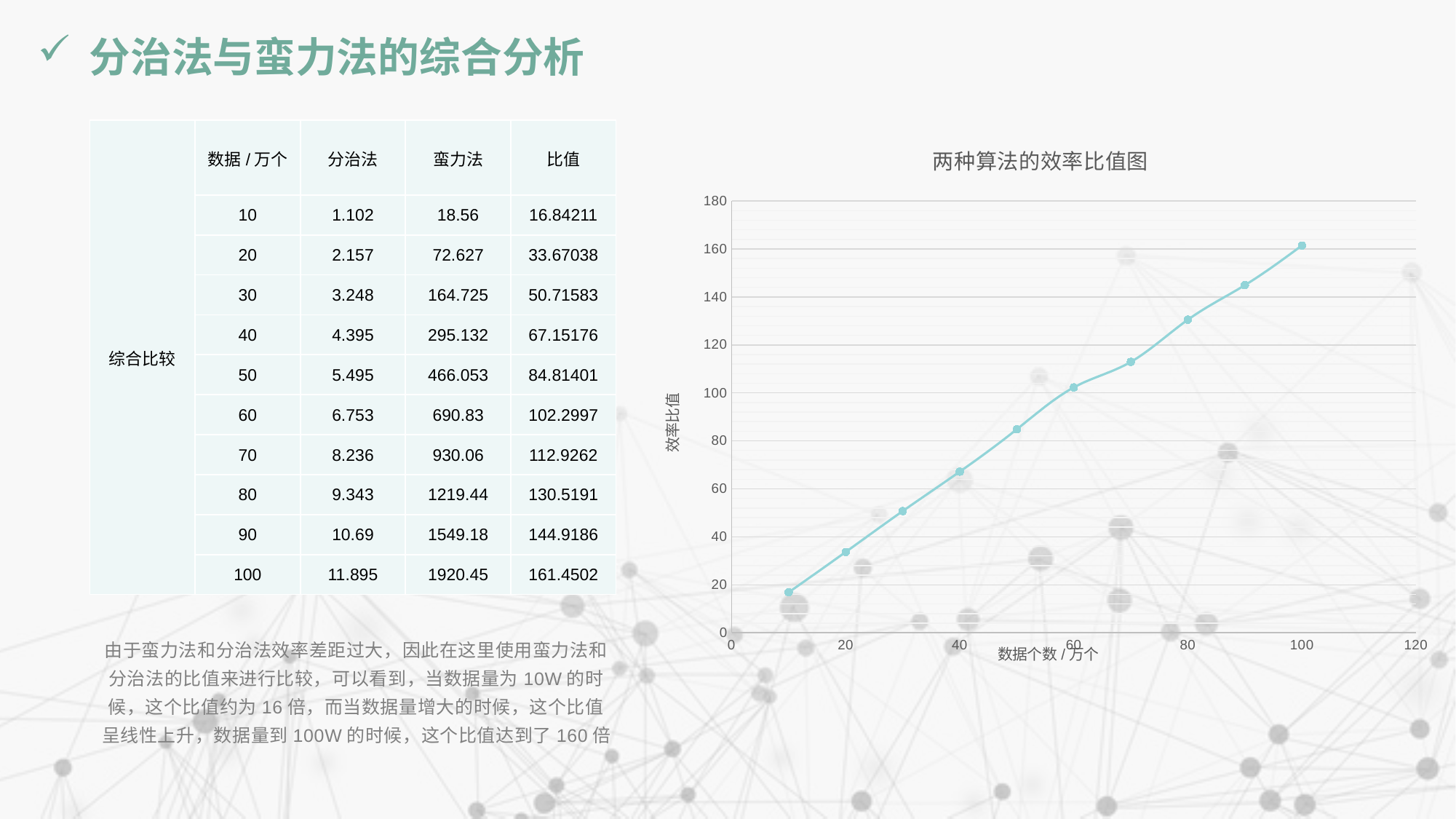

# 分治法与蛮力法的综合分析

### Chart: 两种算法的效率比值图

| Category |  |
|---|---|
| 综合比较 | 数据/万个 | 分治法 | 蛮力法 | 比值 |
| --- | --- | --- | --- | --- |
|  | 10 | 1.102 | 18.56 | 16.84211 |
|  | 20 | 2.157 | 72.627 | 33.67038 |
|  | 30 | 3.248 | 164.725 | 50.71583 |
|  | 40 | 4.395 | 295.132 | 67.15176 |
|  | 50 | 5.495 | 466.053 | 84.81401 |
|  | 60 | 6.753 | 690.83 | 102.2997 |
|  | 70 | 8.236 | 930.06 | 112.9262 |
|  | 80 | 9.343 | 1219.44 | 130.5191 |
|  | 90 | 10.69 | 1549.18 | 144.9186 |
|  | 100 | 11.895 | 1920.45 | 161.4502 |
由于蛮力法和分治法效率差距过大，因此在这里使用蛮力法和分治法的比值来进行比较，可以看到，当数据量为10W的时候，这个比值约为16倍，而当数据量增大的时候，这个比值呈线性上升，数据量到100W的时候，这个比值达到了160倍